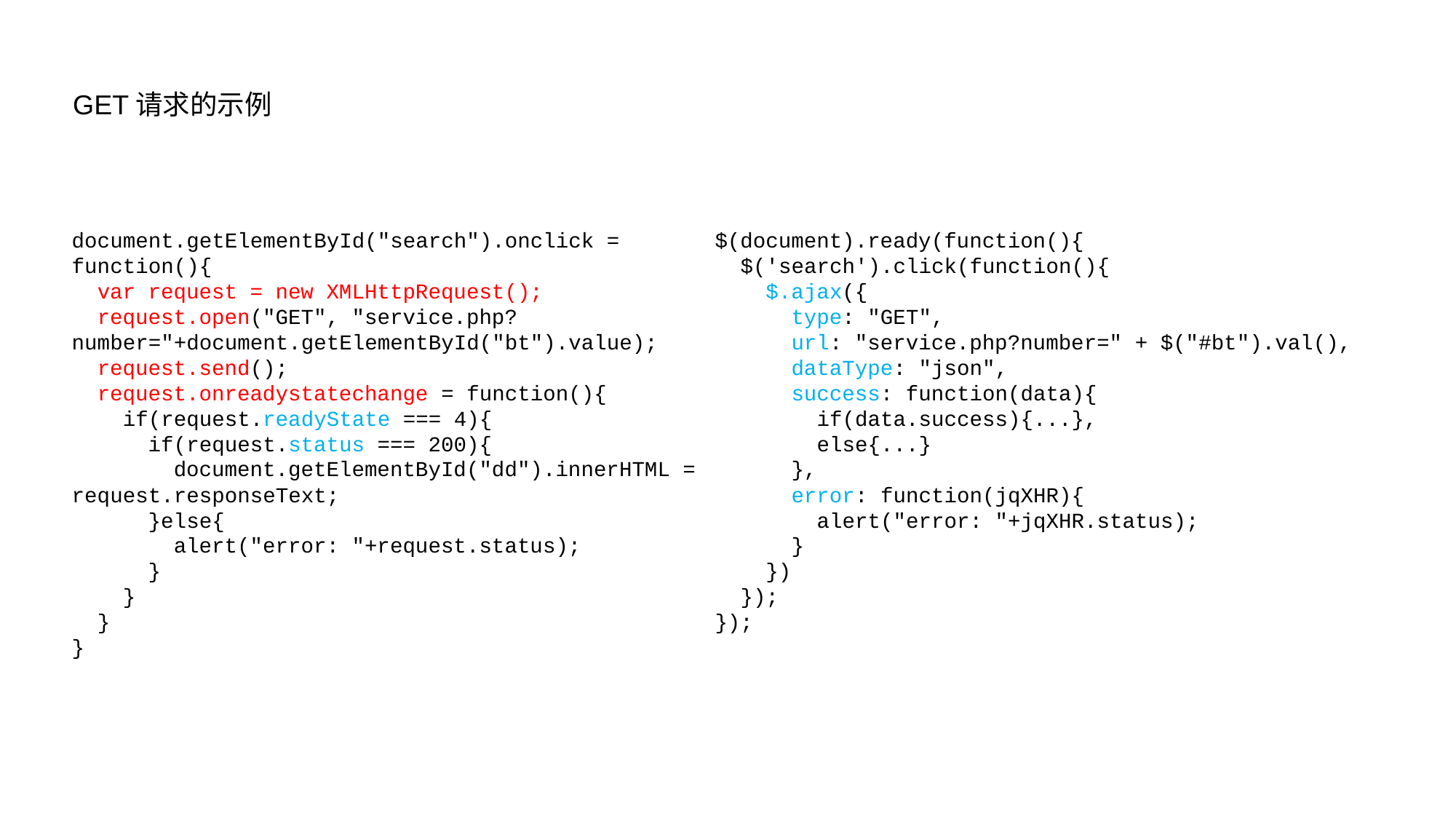

GET请求的示例
document.getElementById("search").onclick = function(){
  var request = new XMLHttpRequest();
  request.open("GET", "service.php?number="+document.getElementById("bt").value);
  request.send();
  request.onreadystatechange = function(){
    if(request.readyState === 4){
      if(request.status === 200){
        document.getElementById("dd").innerHTML = request.responseText;
      }else{
        alert("error: "+request.status);
      }
    }
  }
}
$(document).ready(function(){
  $('search').click(function(){
    $.ajax({
      type: "GET",
      url: "service.php?number=" + $("#bt").val(),
      dataType: "json",
      success: function(data){
        if(data.success){...},
        else{...}
      },
      error: function(jqXHR){
        alert("error: "+jqXHR.status);
      }
    })
  });
});